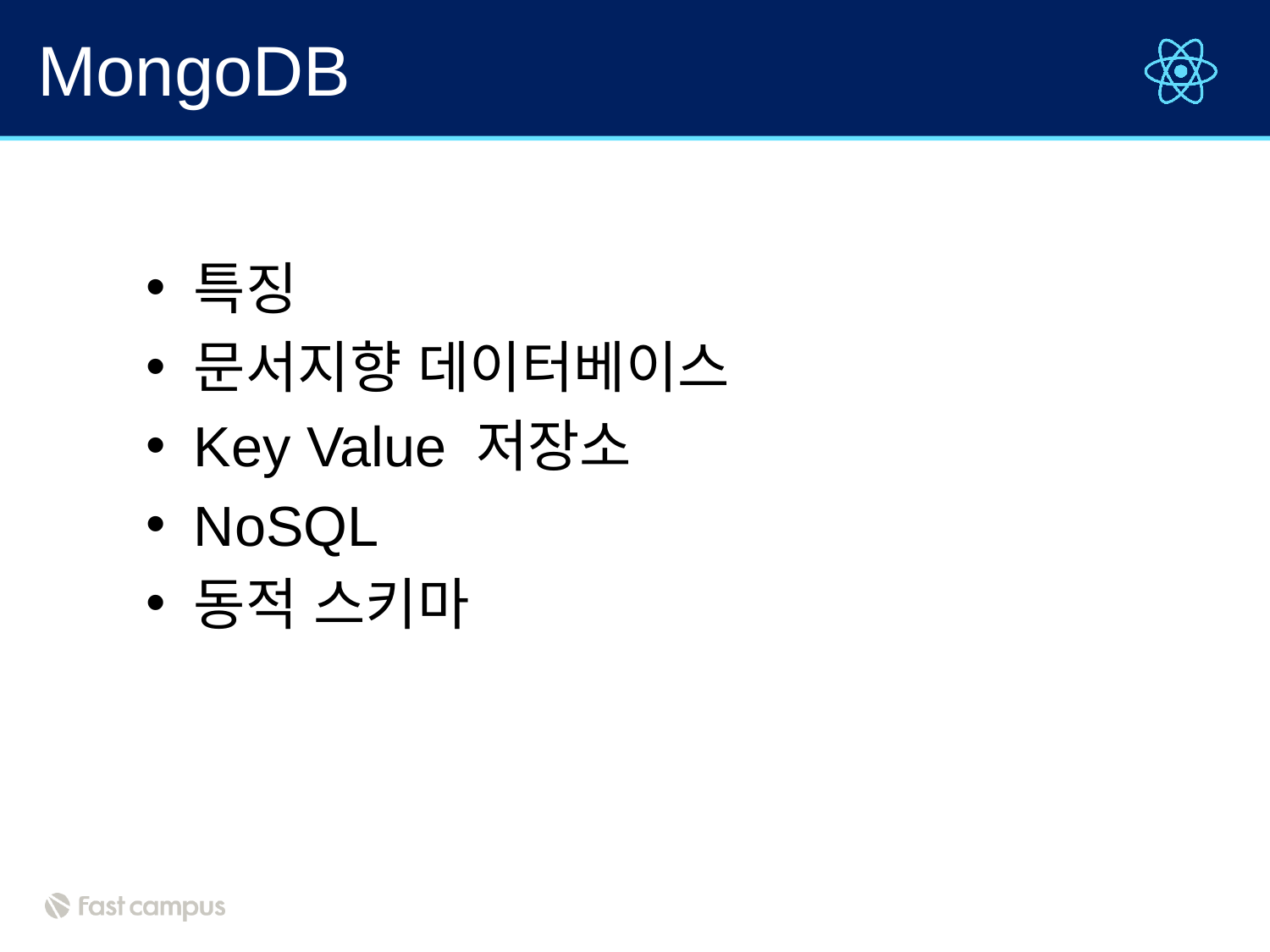

# MongoDB
특징
문서지향 데이터베이스
Key Value 저장소
NoSQL
동적 스키마